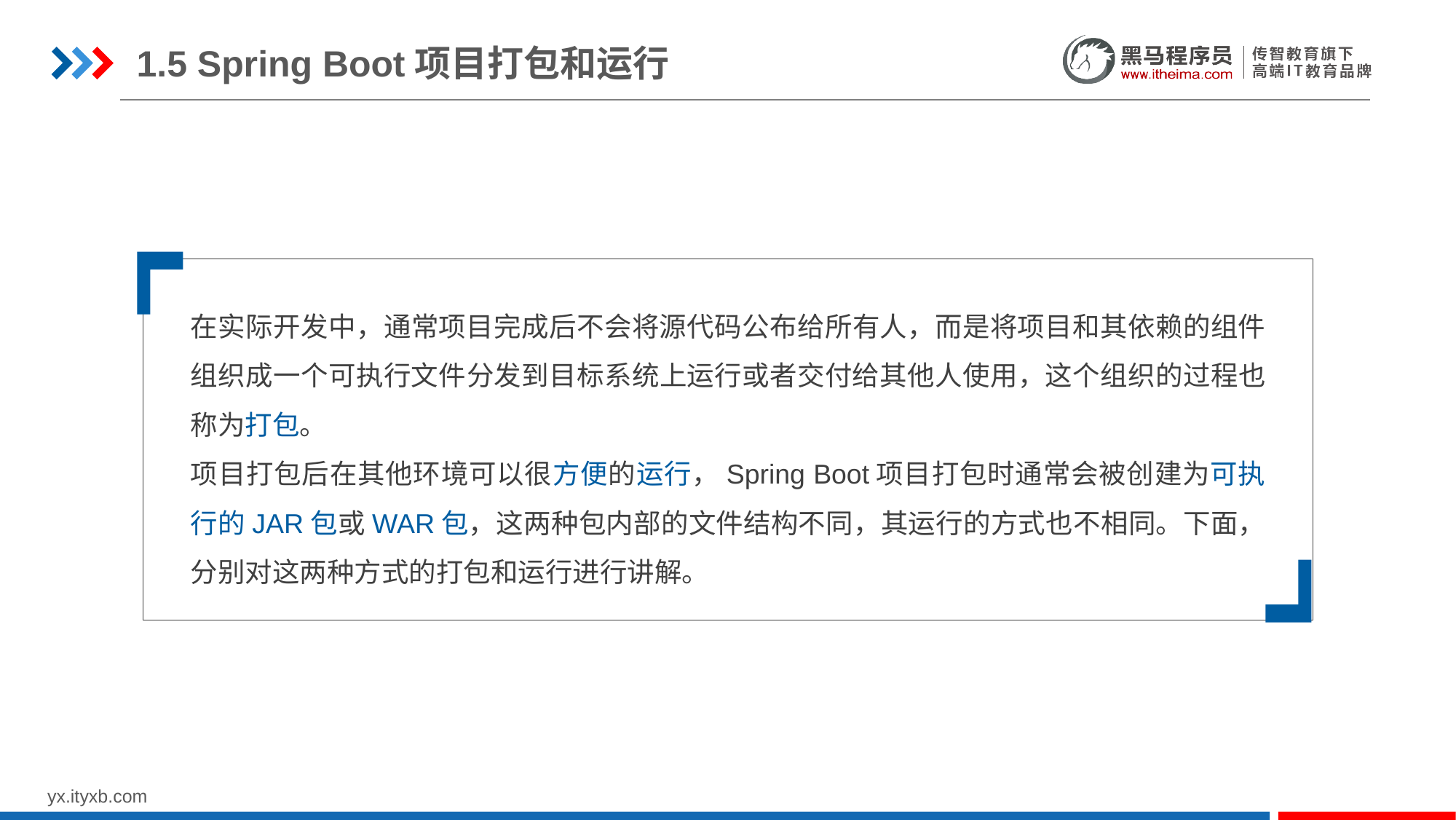

1.5 Spring Boot项目打包和运行

在实际开发中，通常项目完成后不会将源代码公布给所有人，而是将项目和其依赖的组件组织成一个可执行文件分发到目标系统上运行或者交付给其他人使用，这个组织的过程也称为打包。
项目打包后在其他环境可以很方便的运行，Spring Boot项目打包时通常会被创建为可执行的JAR包或WAR包，这两种包内部的文件结构不同，其运行的方式也不相同。下面，分别对这两种方式的打包和运行进行讲解。